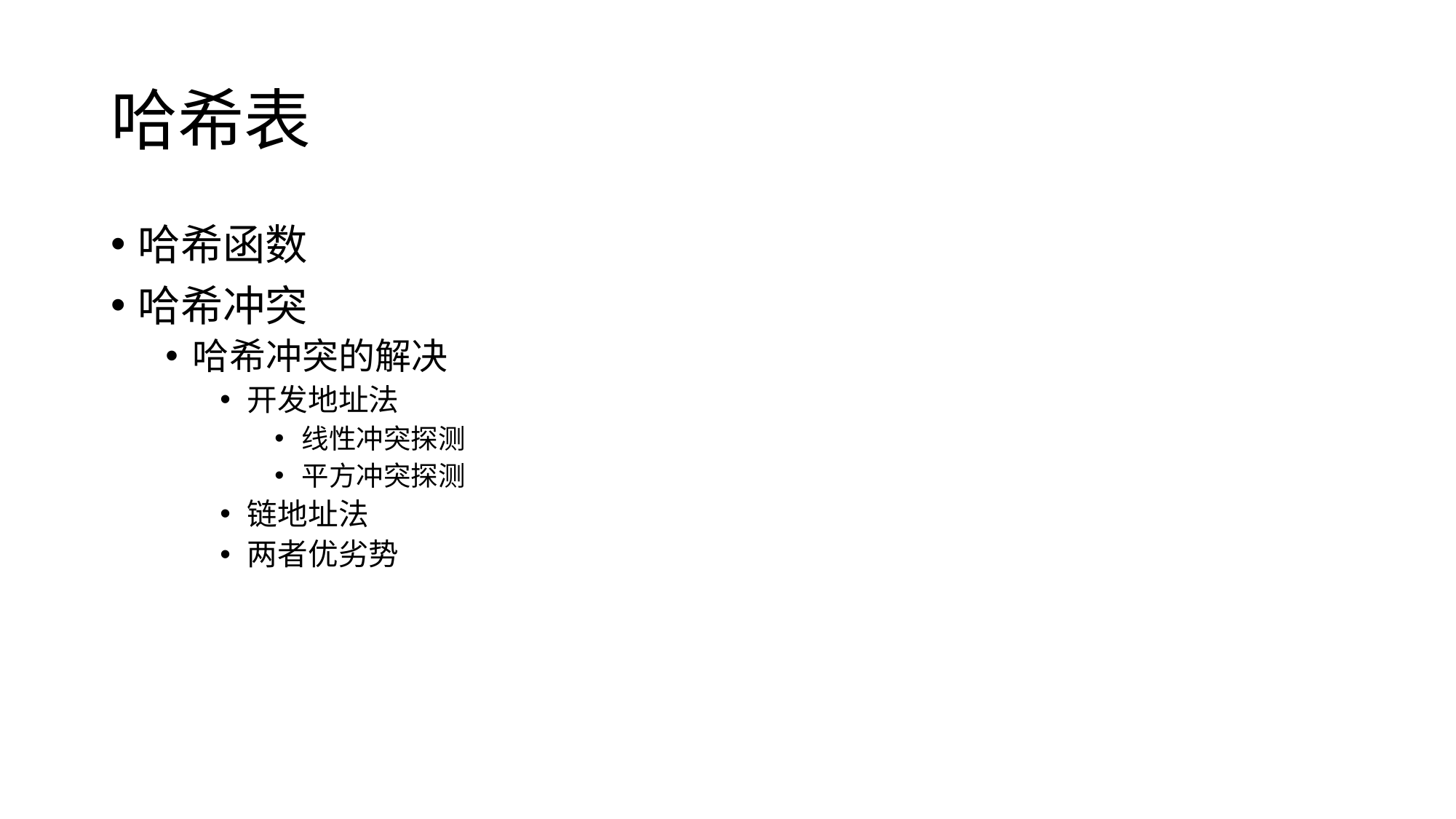

# 哈希表
哈希函数
哈希冲突
哈希冲突的解决
开发地址法
线性冲突探测
平方冲突探测
链地址法
两者优劣势